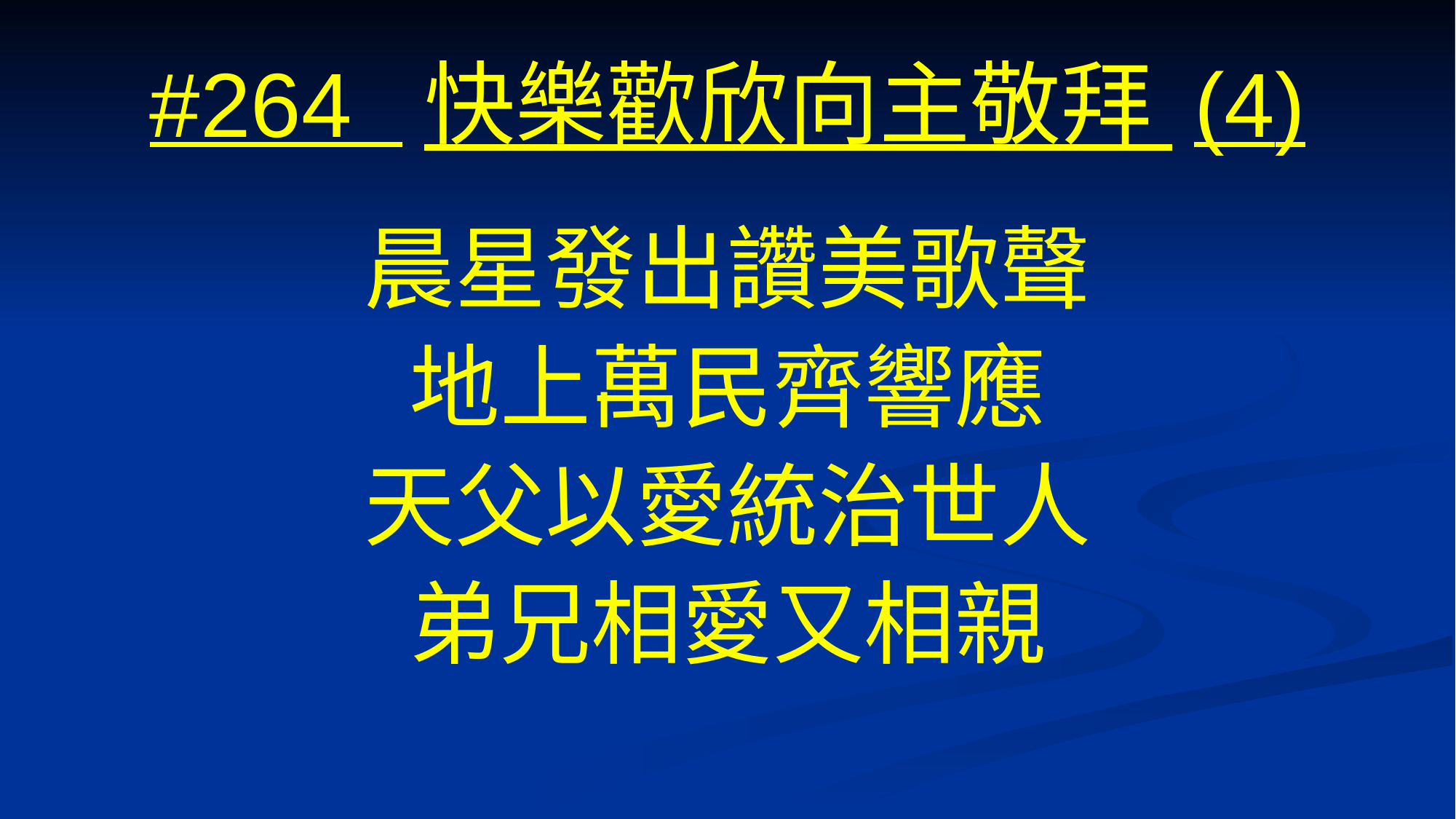

# #264  快樂歡欣向主敬拜 (4)
晨星發出讚美歌聲
地上萬民齊響應
天父以愛統治世人
弟兄相愛又相親